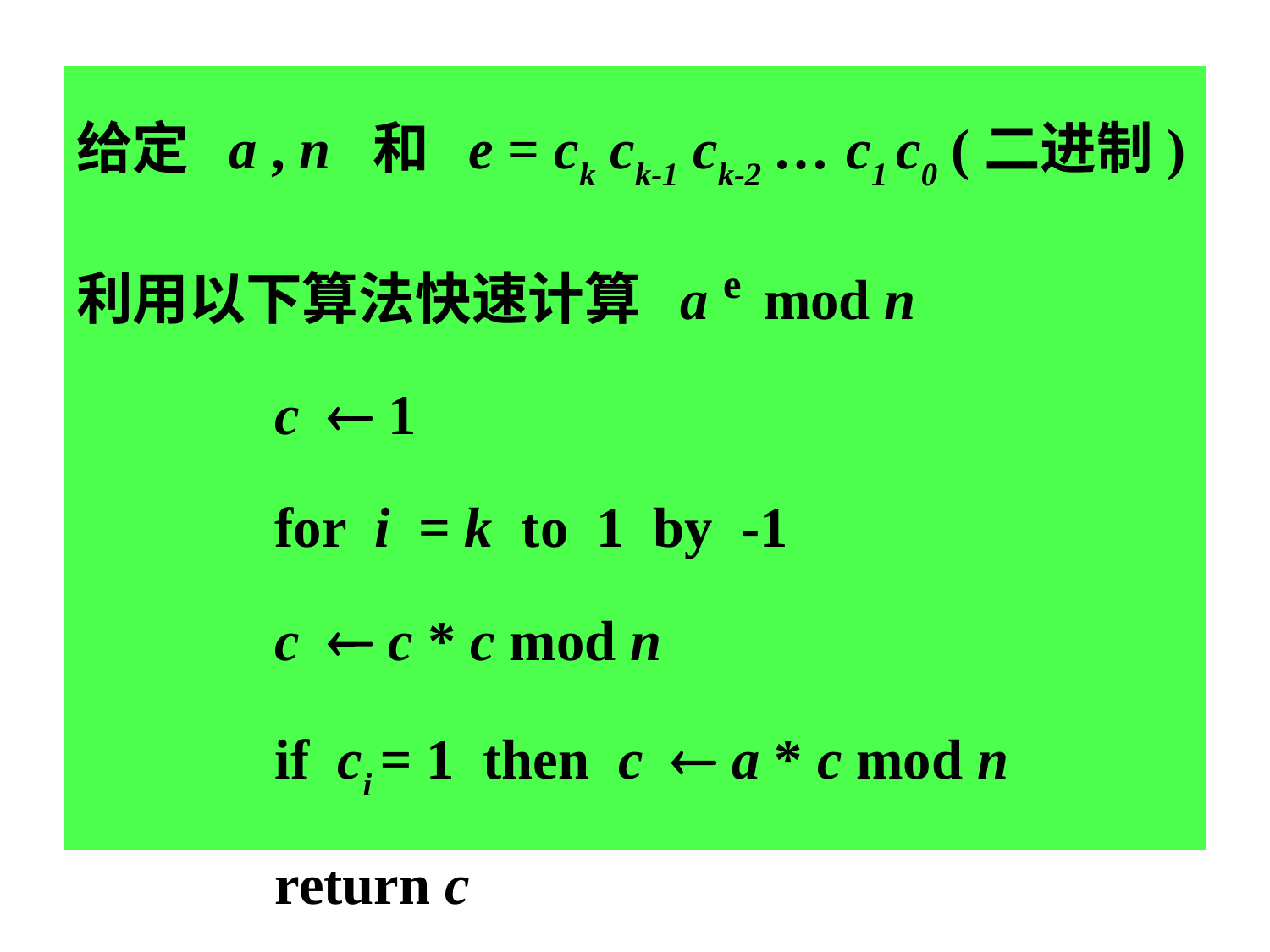

给定  a , n  和  e = ck ck-1 ck-2 … c1 c0 (二进制)
利用以下算法快速计算  a e  mod n
              c  ← 1
              for  i  = k  to  1  by  -1
              c  ← c * c mod n
              if  ci = 1  then  c  ← a * c mod n
              return c